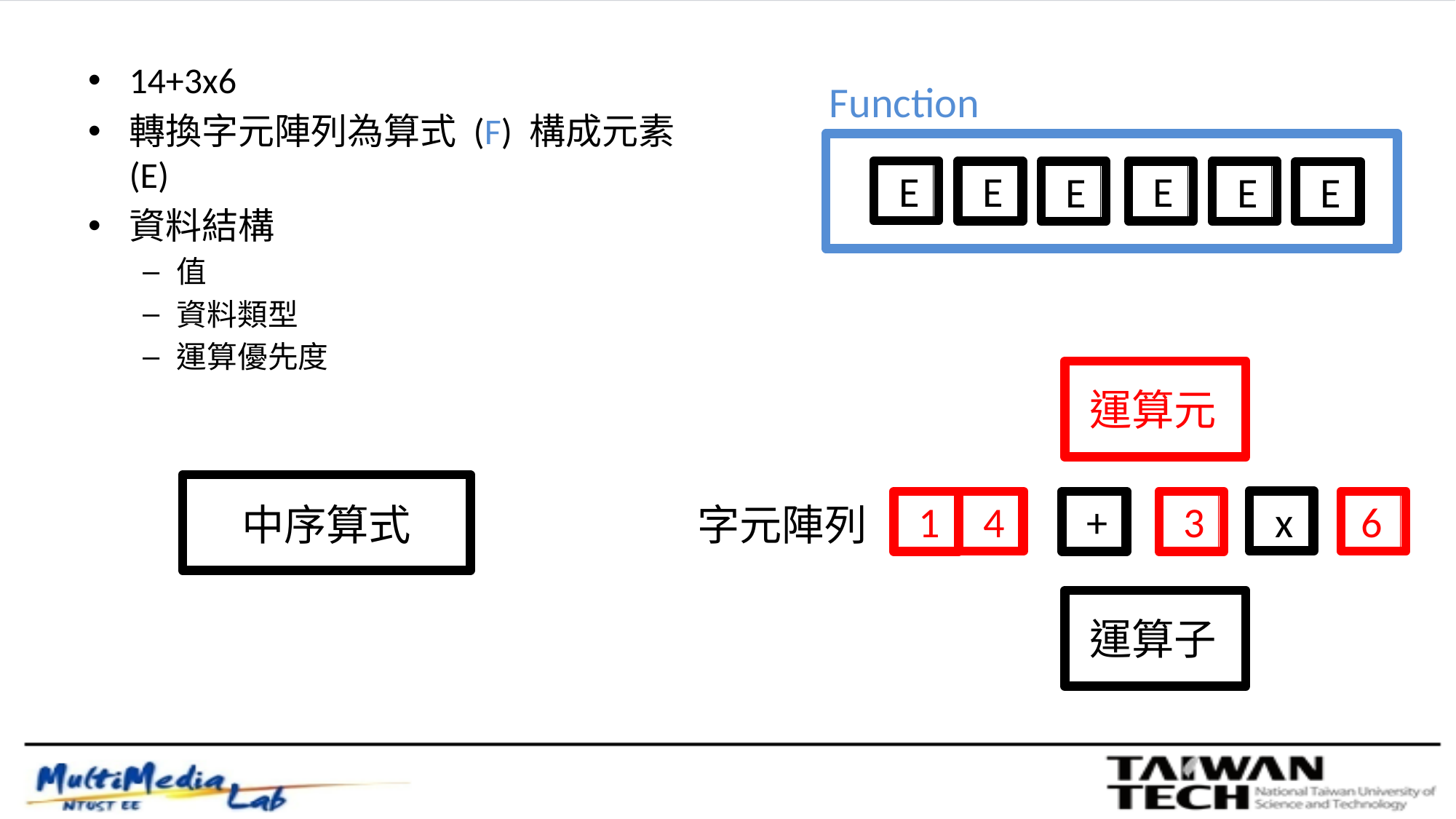

14+3x6
轉換字元陣列為算式 (F) 構成元素 (E)
資料結構
值
資料類型
運算優先度
Function

 E

 E

 E

 E

 E

 E

運算元

中序算式
 x
 4
 1

6
 +

 3

字元陣列

運算子